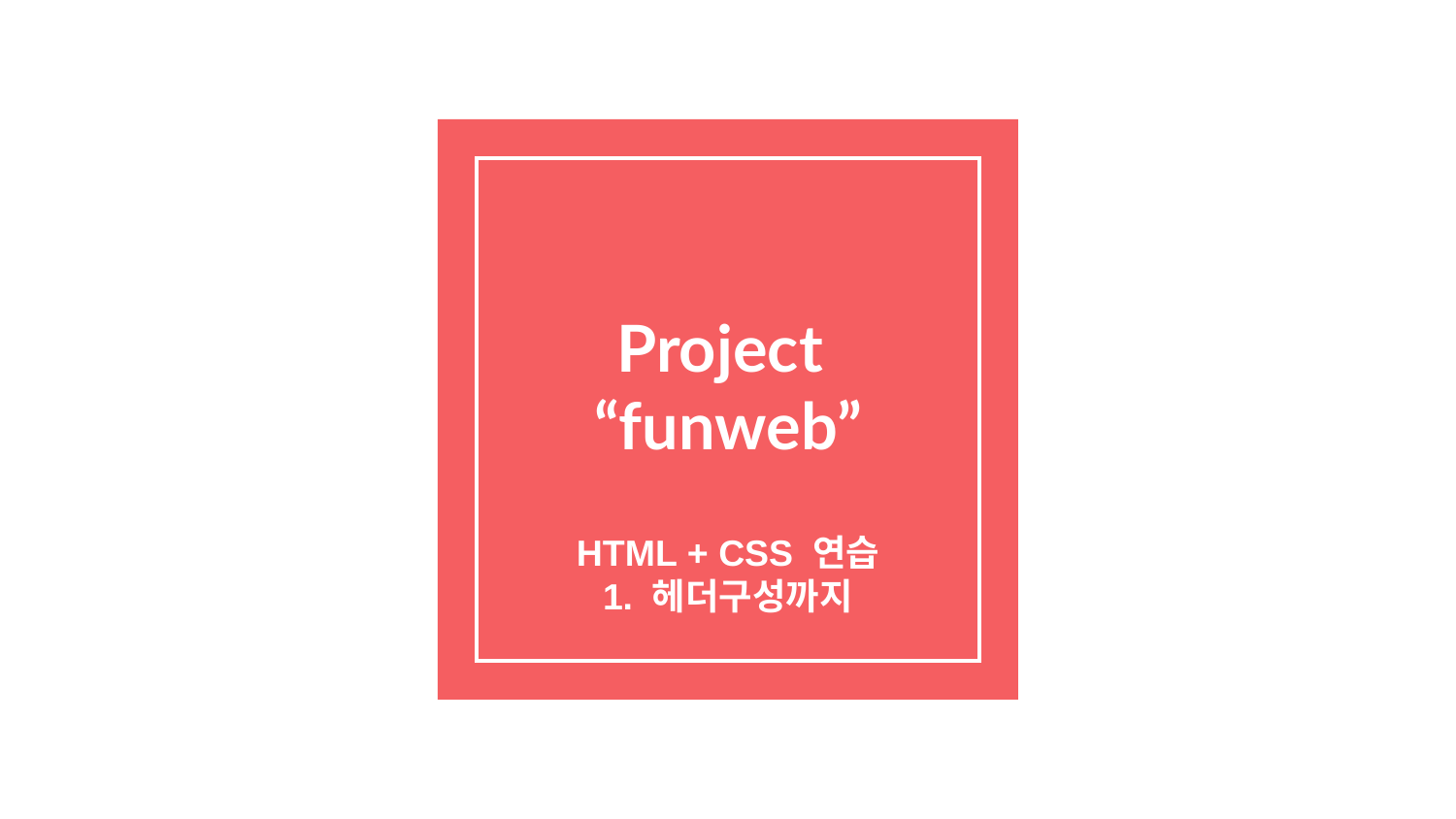

# Project
“funweb”
HTML + CSS 연습
1. 헤더구성까지